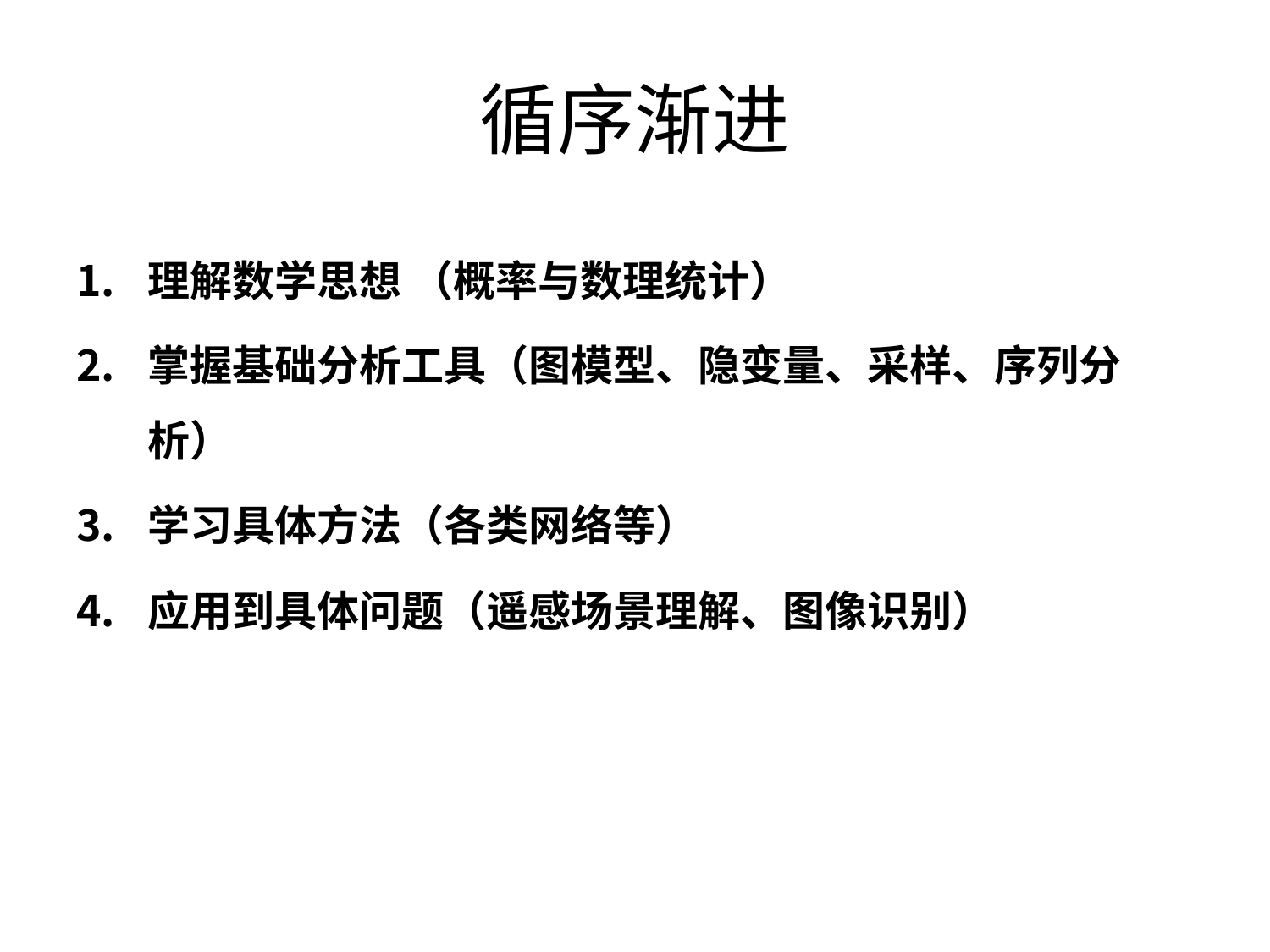

# 循序渐进
理解数学思想 （概率与数理统计）
掌握基础分析工具（图模型、隐变量、采样、序列分析）
学习具体方法（各类网络等）
应用到具体问题（遥感场景理解、图像识别）